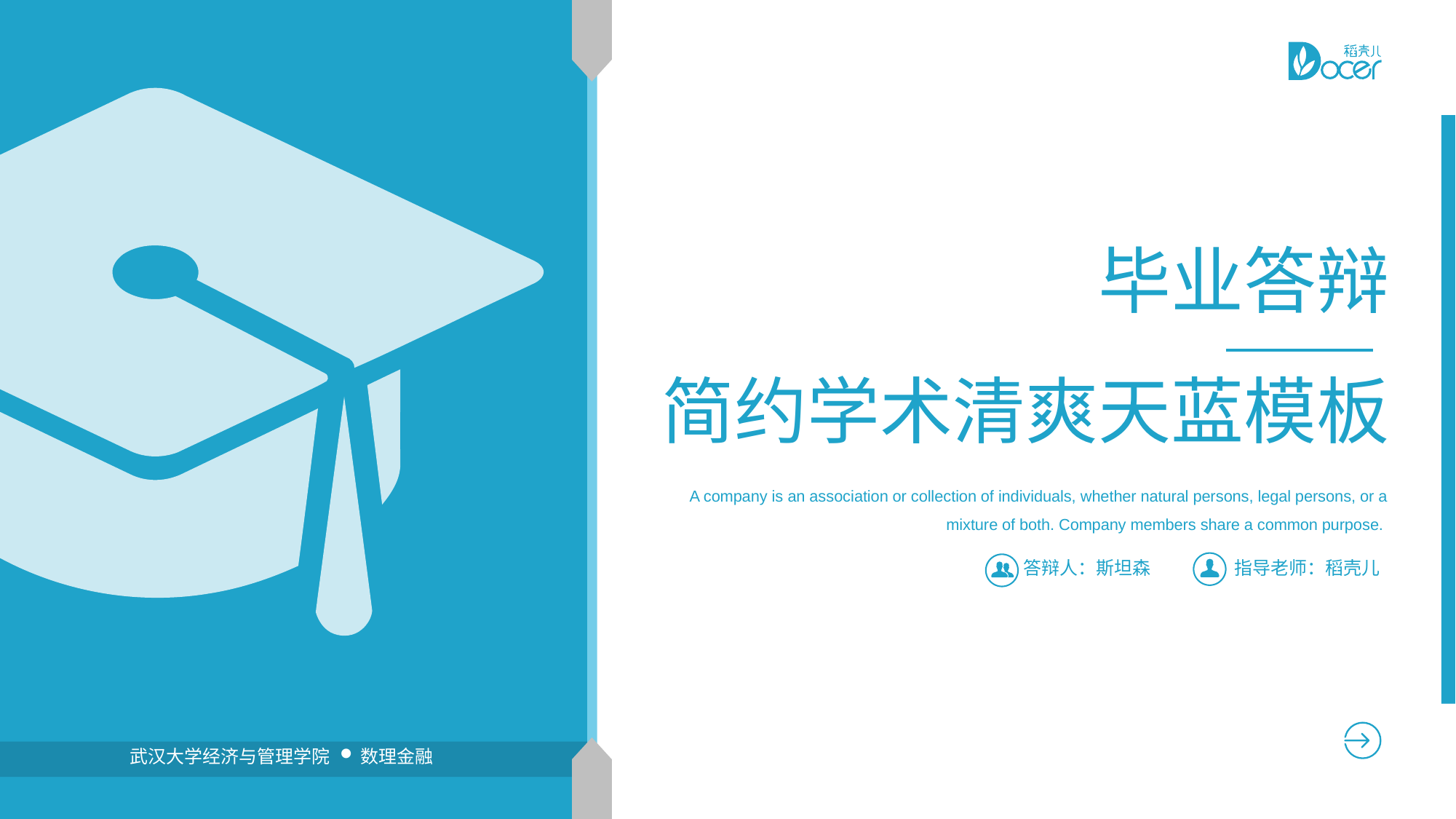

毕业答辩
简约学术清爽天蓝模板
A company is an association or collection of individuals, whether natural persons, legal persons, or a mixture of both. Company members share a common purpose.
答辩人：斯坦森
指导老师：稻壳儿

武汉大学经济与管理学院
数理金融